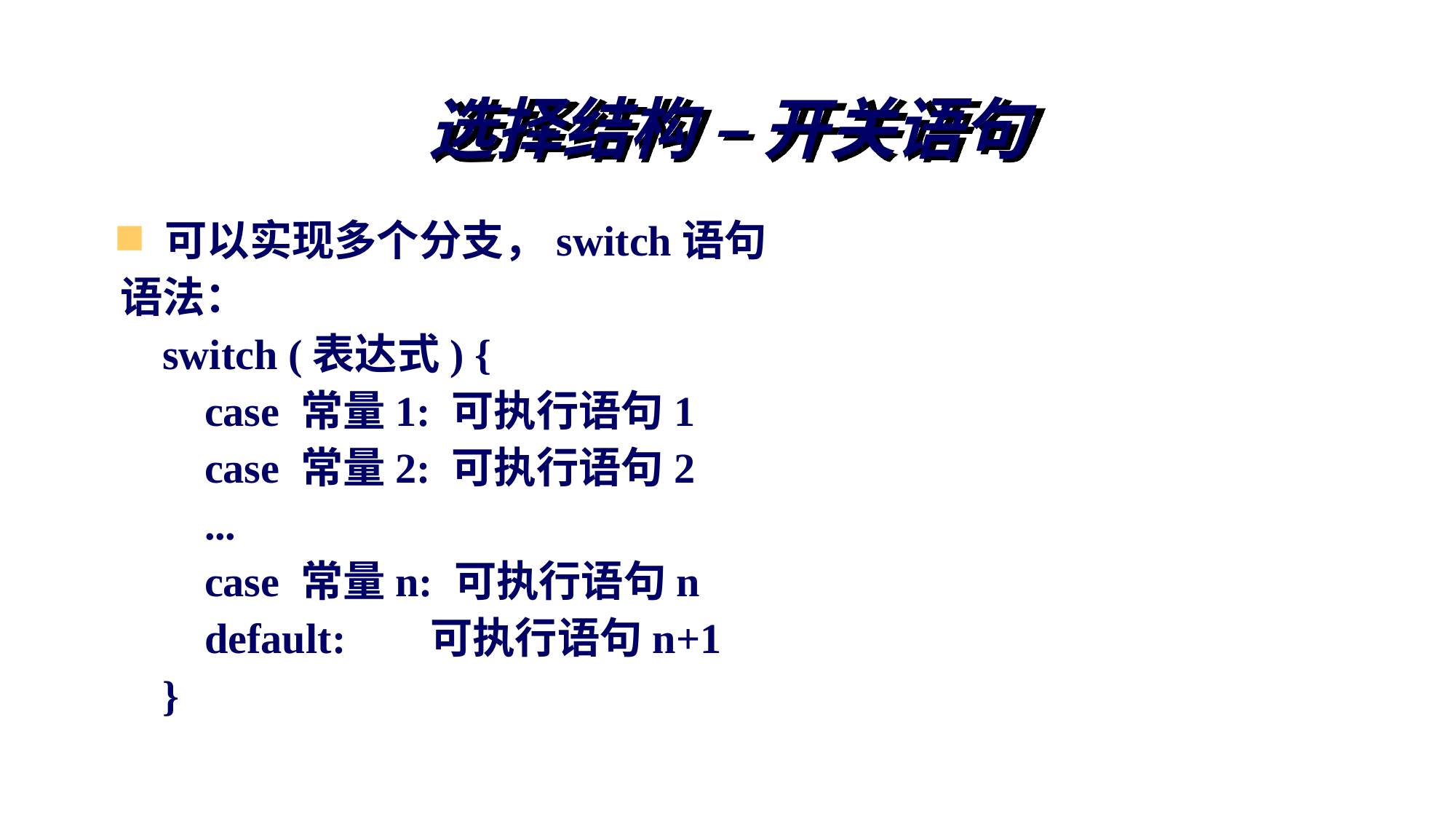

# 选择结构 – 开关语句
可以实现多个分支，switch语句
语法：
    switch (表达式) {
        case 常量1: 可执行语句1
        case 常量2: 可执行语句2
        ...
        case 常量n: 可执行语句n
        default:       可执行语句n+1
    }